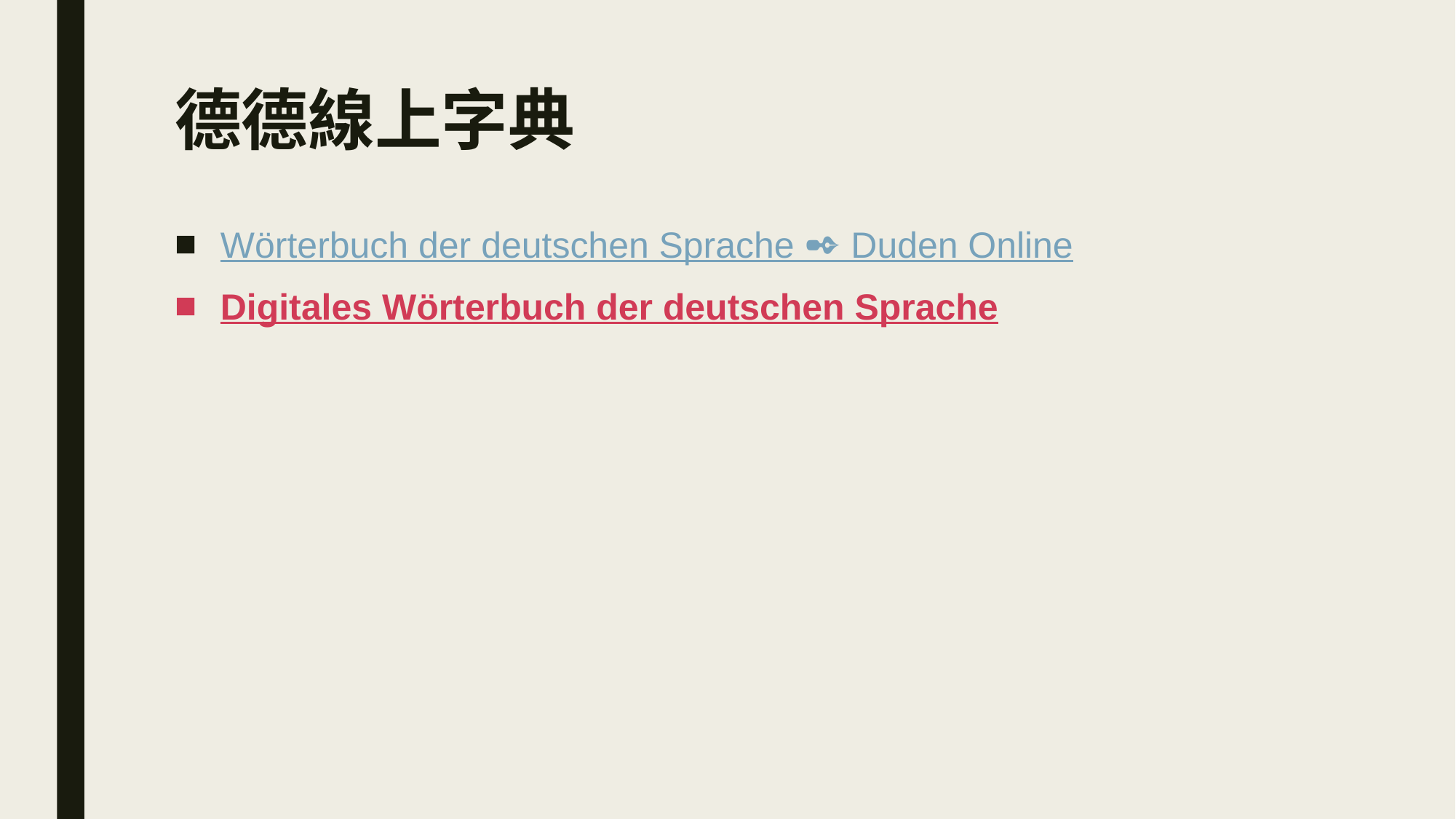

# 德德線上字典
Wörterbuch der deutschen Sprache ✒️ Duden Online
Digitales Wörterbuch der deutschen Sprache